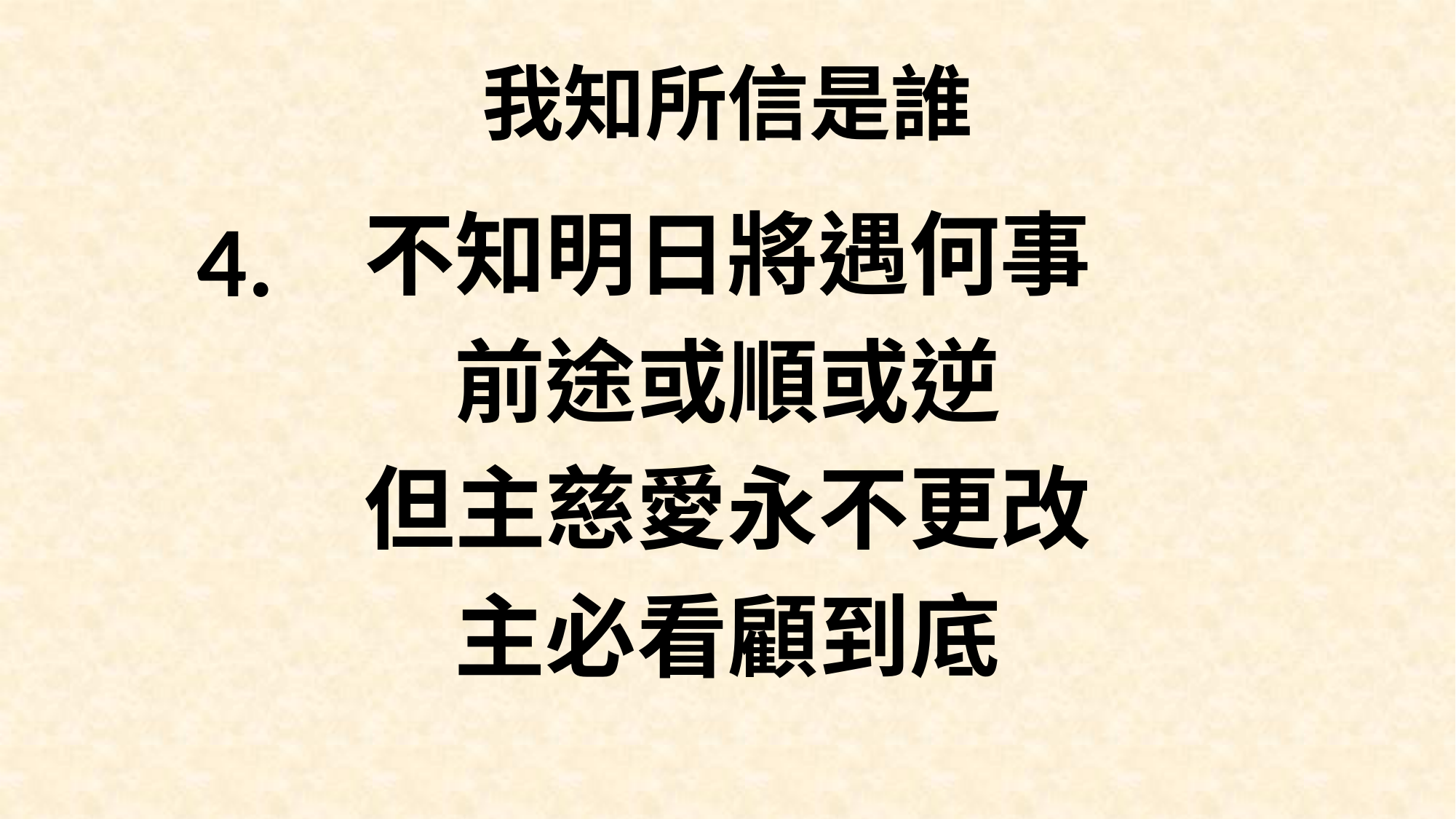

# 我知所信是誰
不知明日將遇何事
前途或順或逆
但主慈愛永不更改
主必看顧到底
4.